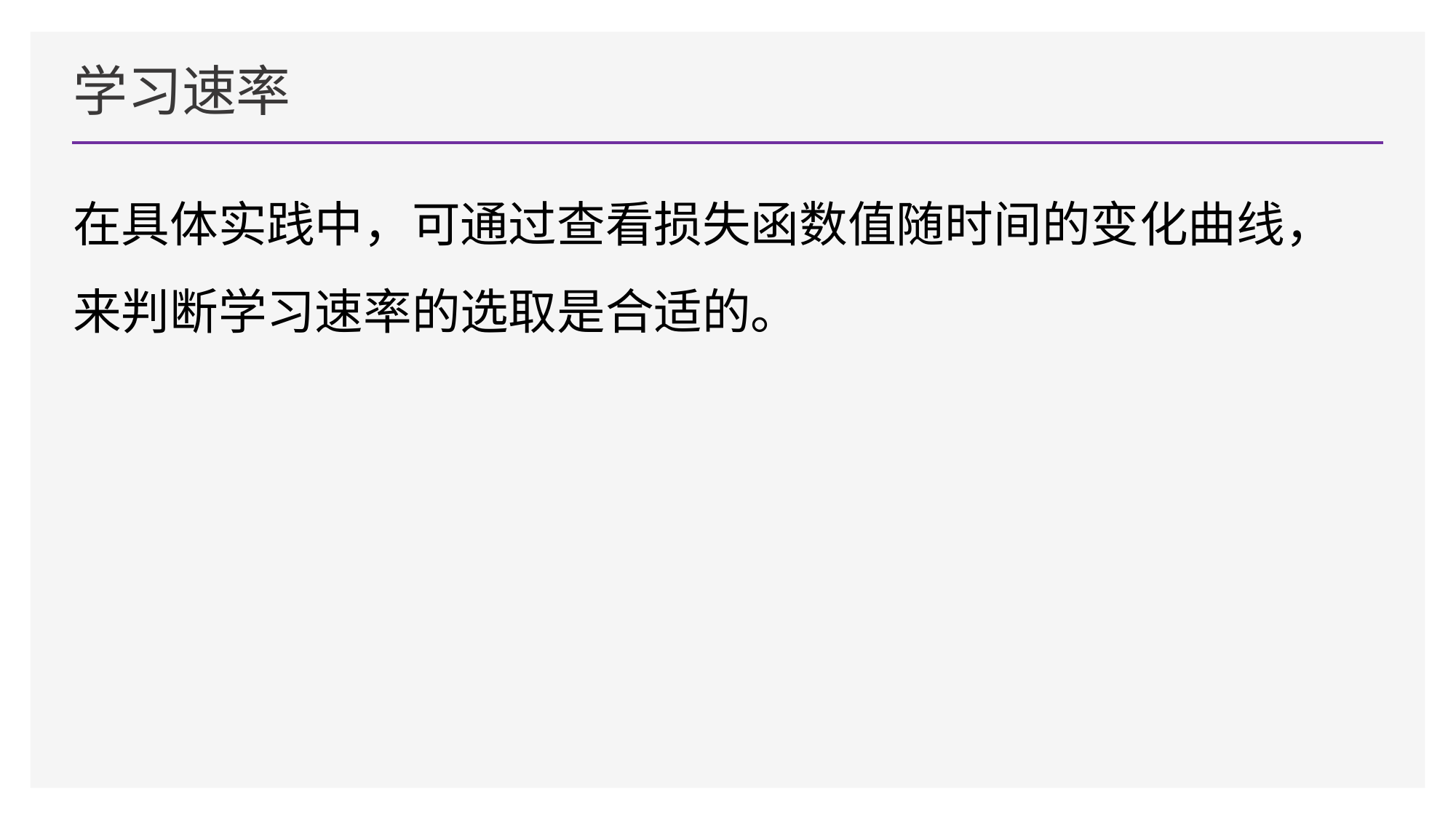

学习速率
在具体实践中，可通过查看损失函数值随时间的变化曲线， 来判断学习速率的选取是合适的。